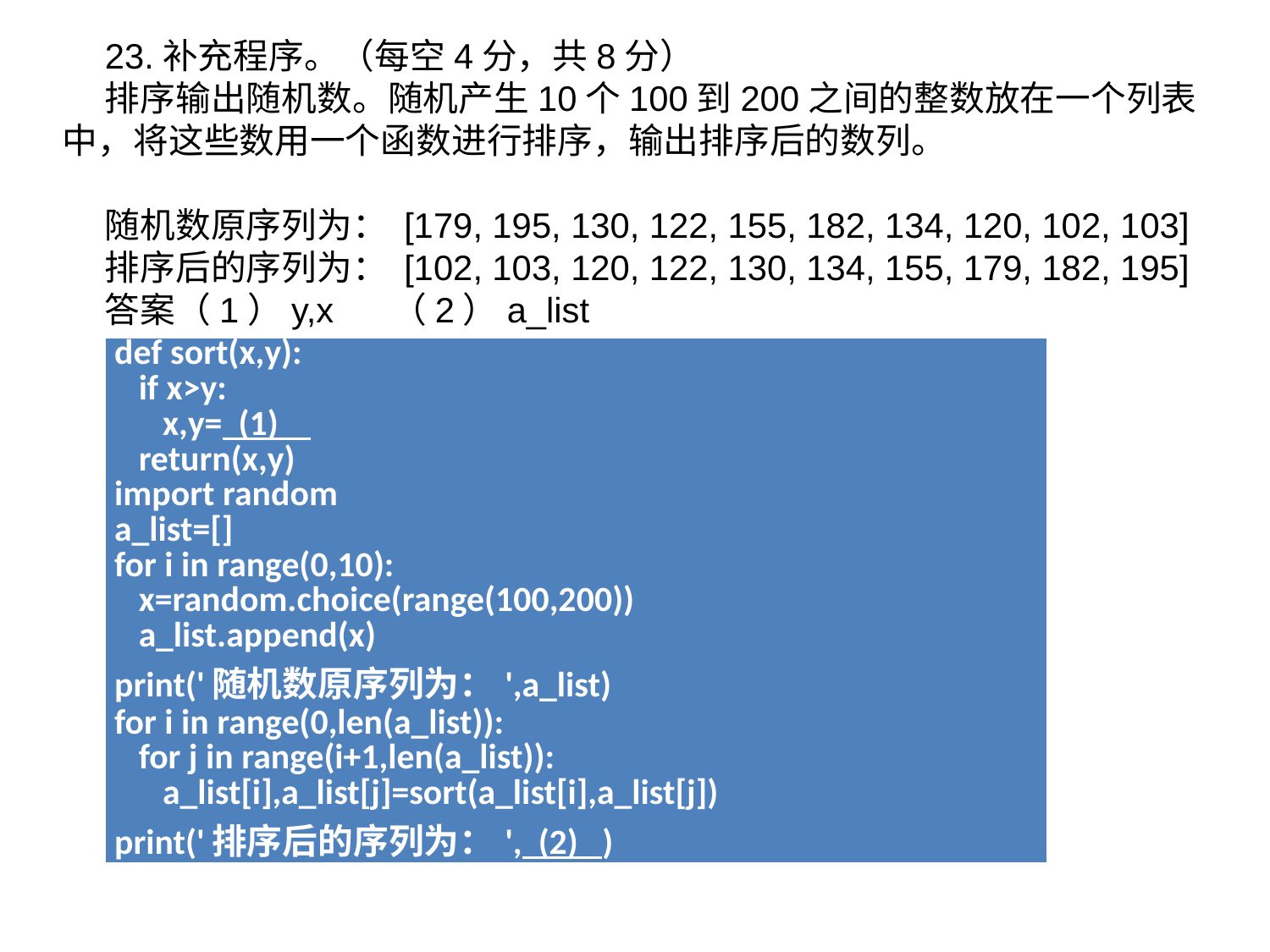

23.补充程序。（每空4分，共8分）
排序输出随机数。随机产生10个100到200之间的整数放在一个列表中，将这些数用一个函数进行排序，输出排序后的数列。
输出：
随机数原序列为： [179, 195, 130, 122, 155, 182, 134, 120, 102, 103]
排序后的序列为： [102, 103, 120, 122, 130, 134, 155, 179, 182, 195]
答案（1）y,x     （2）a_list
| def sort(x,y): if x>y: x,y= (1) return(x,y) import random a\_list=[] for i in range(0,10): x=random.choice(range(100,200)) a\_list.append(x) print('随机数原序列为：',a\_list) for i in range(0,len(a\_list)): for j in range(i+1,len(a\_list)): a\_list[i],a\_list[j]=sort(a\_list[i],a\_list[j]) print('排序后的序列为：', (2) ) |
| --- |